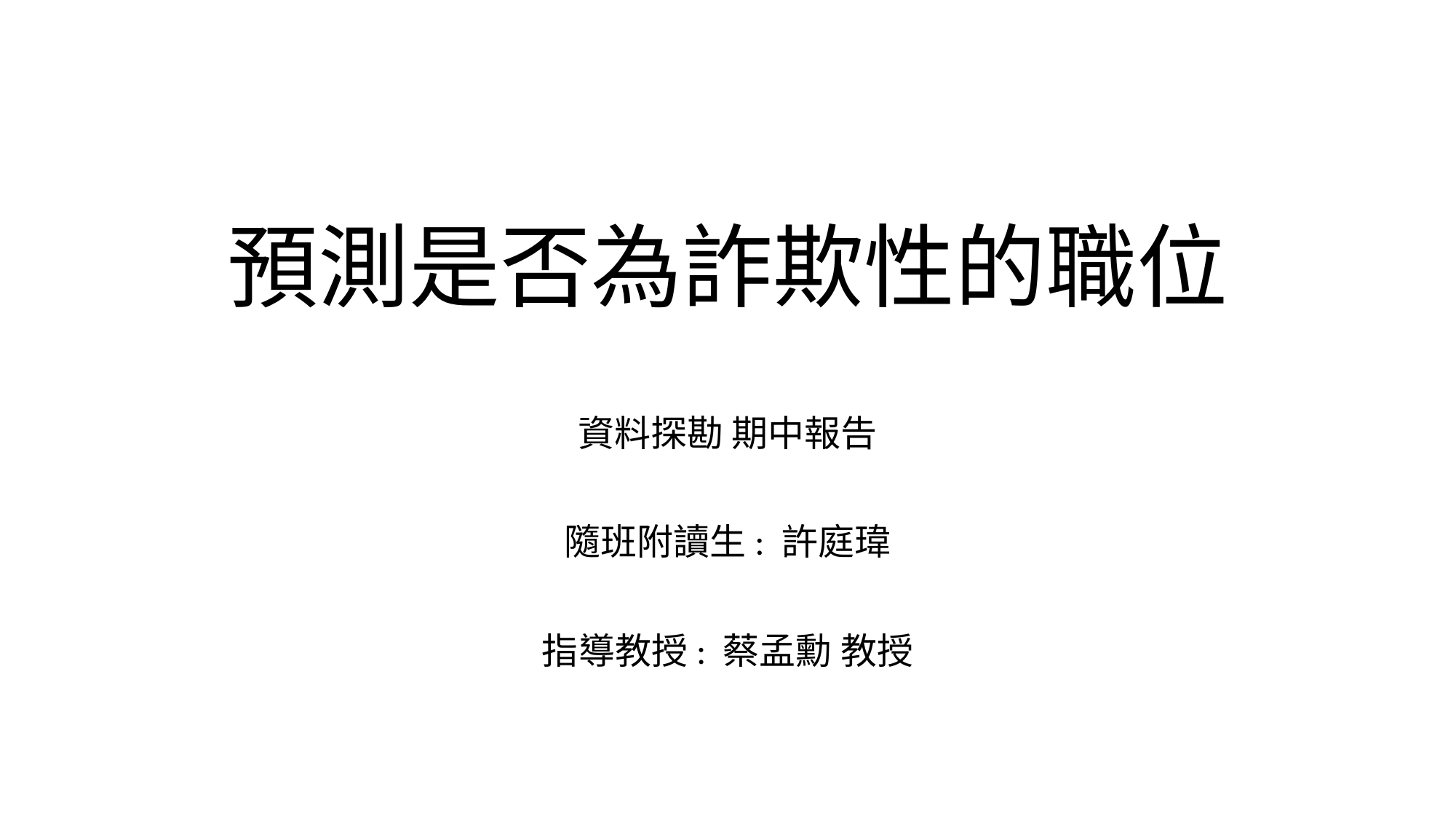

# 預測是否為詐欺性的職位
資料探勘 期中報告

隨班附讀生: 許庭瑋

指導教授: 蔡孟勳 教授